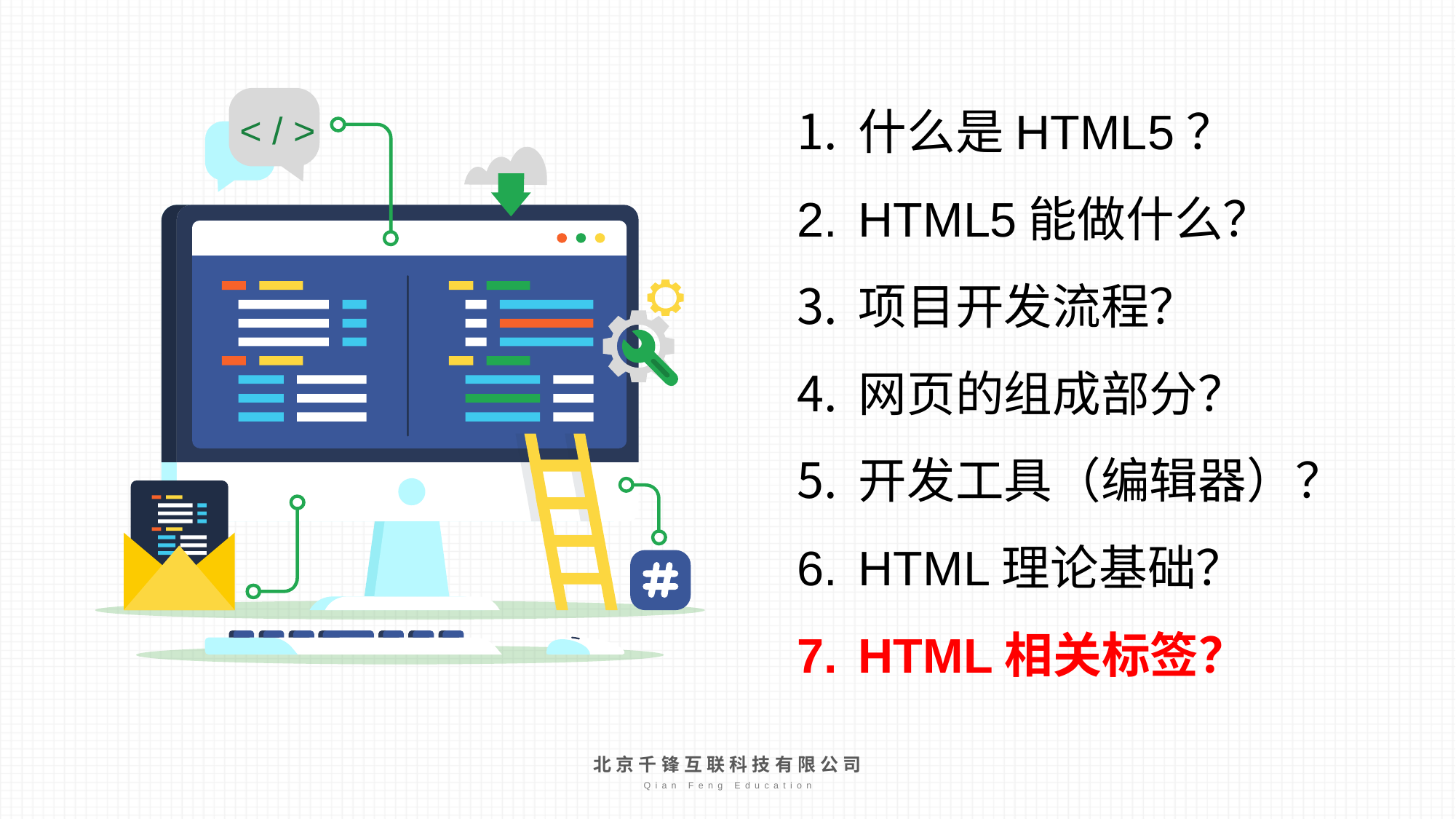

什么是HTML5？
HTML5能做什么？
项目开发流程？
网页的组成部分？
开发工具（编辑器）？
HTML理论基础？
HTML相关标签？

< / >